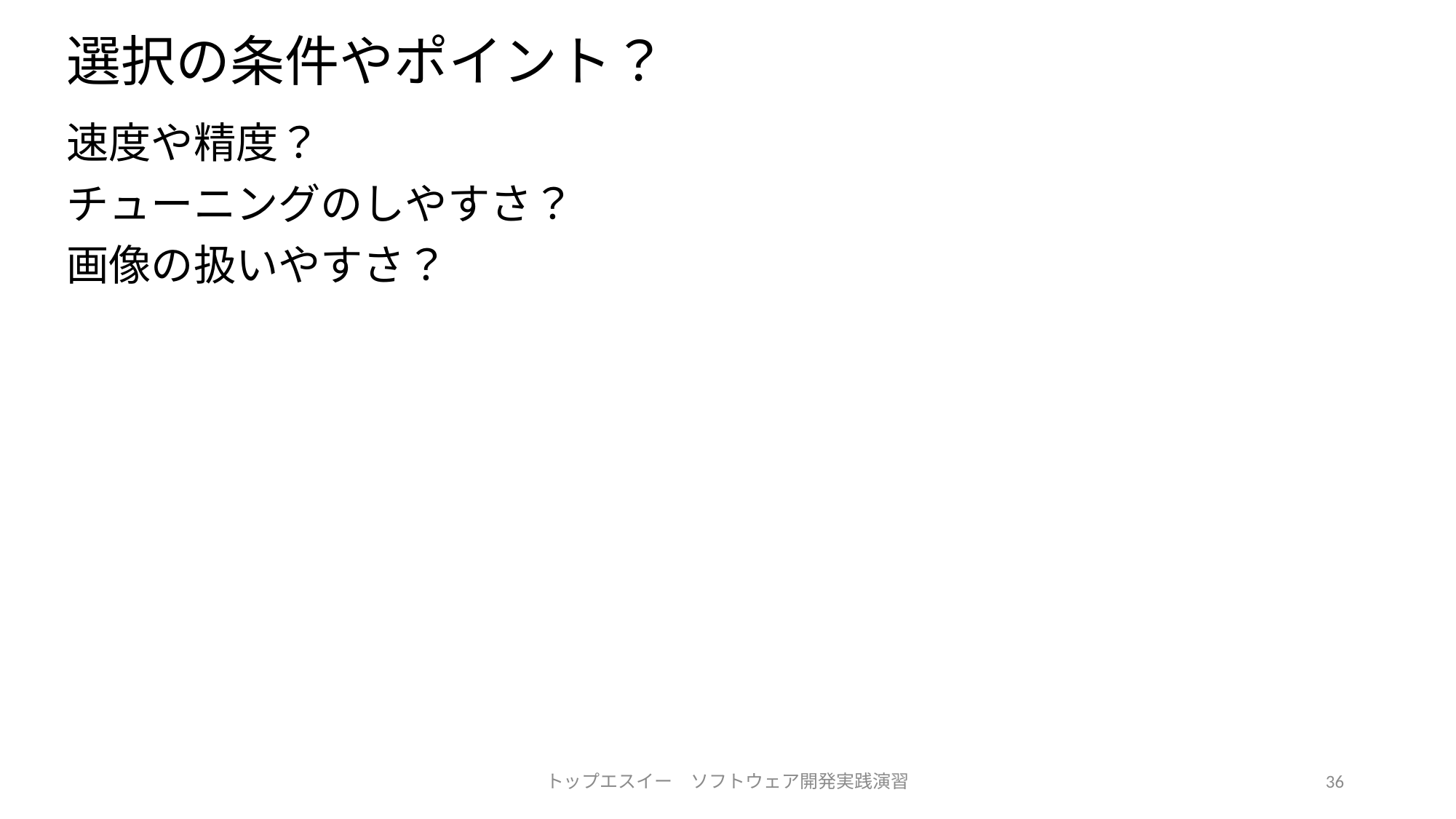

# 選択の条件やポイント？
速度や精度？
チューニングのしやすさ？
画像の扱いやすさ？
トップエスイー　ソフトウェア開発実践演習
36